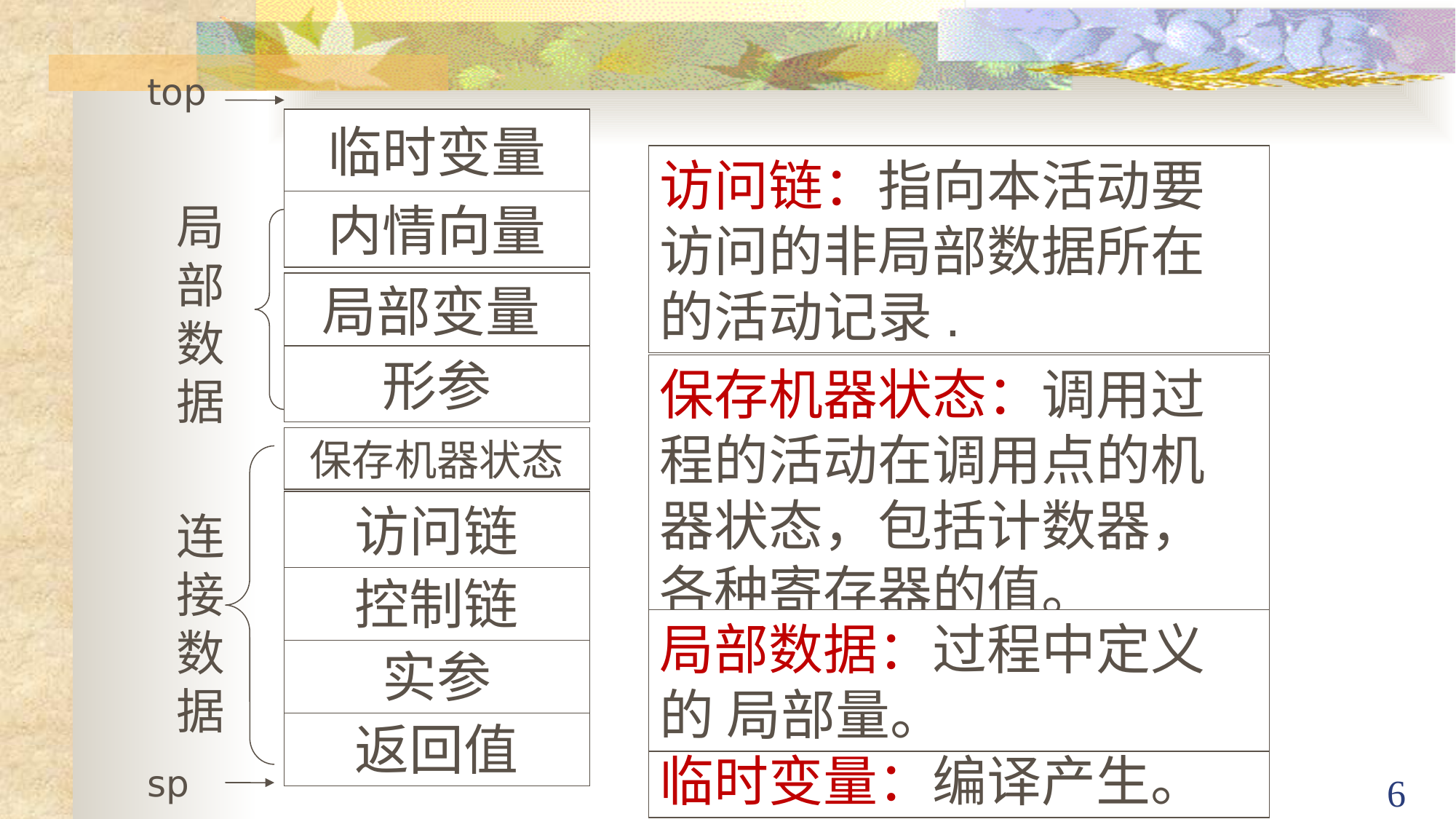

top

临时变量
访问链：指向本活动要访问的非局部数据所在的活动记录.
局部数据
内情向量

局部变量
形参
保存机器状态：调用过程的活动在调用点的机器状态，包括计数器，各种寄存器的值。
保存机器状态

访问链
连接数据
控制链
局部数据：过程中定义的 局部量。
实参
返回值
临时变量：编译产生。
sp
6